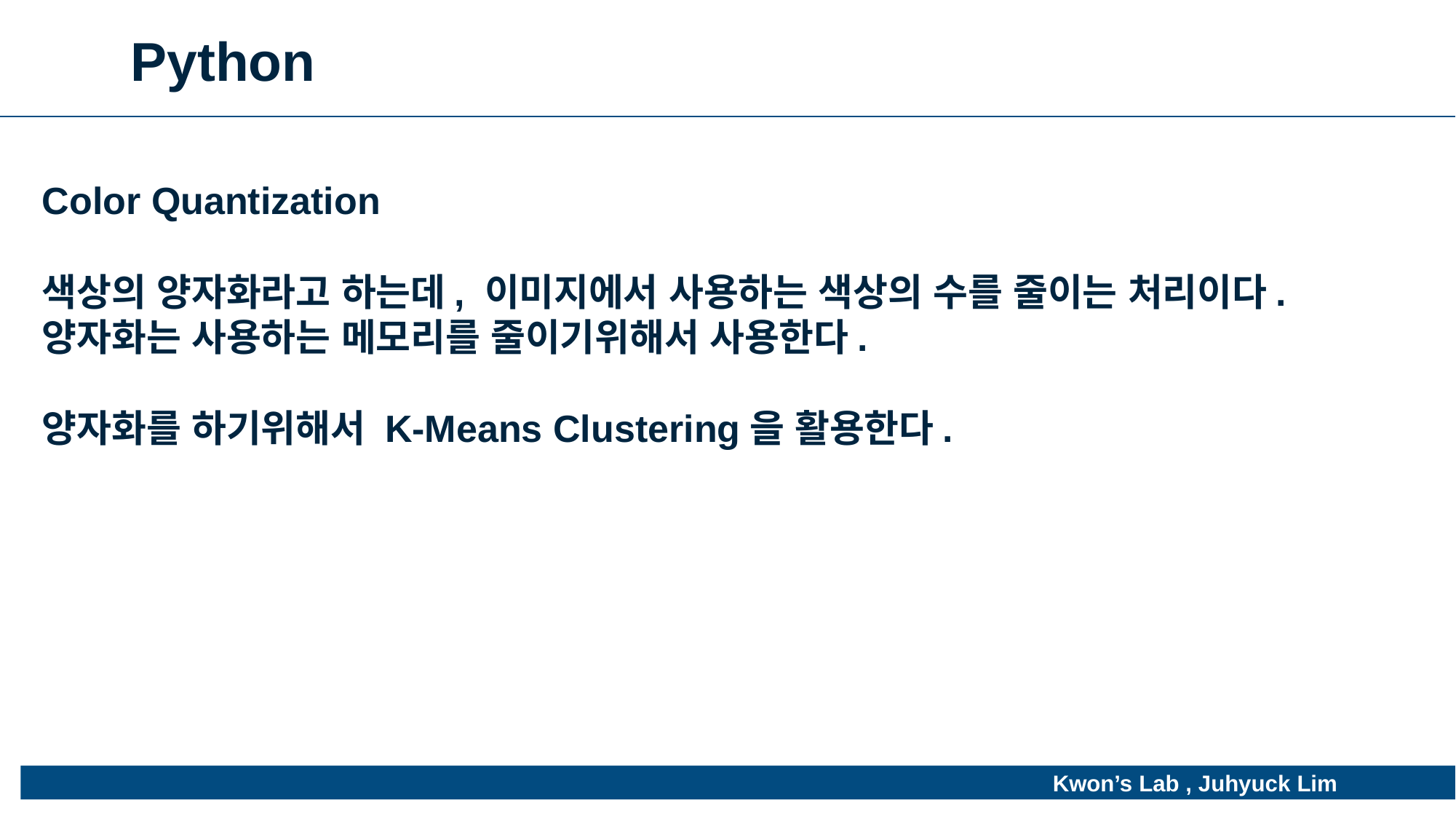

Python
Color Quantization

색상의 양자화라고 하는데, 이미지에서 사용하는 색상의 수를 줄이는 처리이다.
양자화는 사용하는 메모리를 줄이기위해서 사용한다.

양자화를 하기위해서 K-Means Clustering을 활용한다.
Kwon’s Lab , Juhyuck Lim